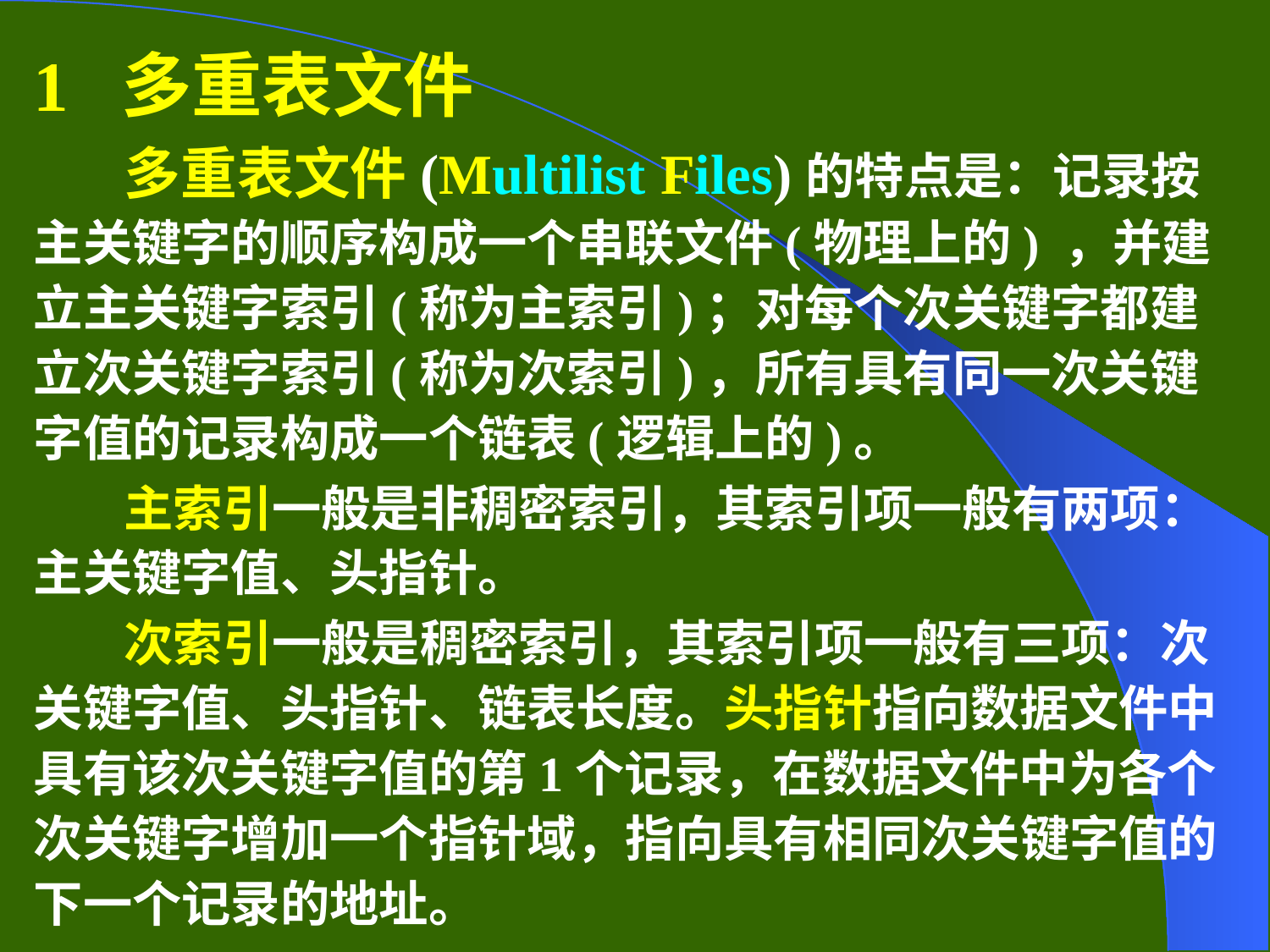

1  多重表文件
       多重表文件(Multilist Files)的特点是：记录按主关键字的顺序构成一个串联文件(物理上的) ，并建立主关键字索引(称为主索引)；对每个次关键字都建立次关键字索引(称为次索引)，所有具有同一次关键字值的记录构成一个链表(逻辑上的)。
       主索引一般是非稠密索引，其索引项一般有两项：主关键字值、头指针。
       次索引一般是稠密索引，其索引项一般有三项：次关键字值、头指针、链表长度。头指针指向数据文件中具有该次关键字值的第1个记录，在数据文件中为各个次关键字增加一个指针域，指向具有相同次关键字值的下一个记录的地址。